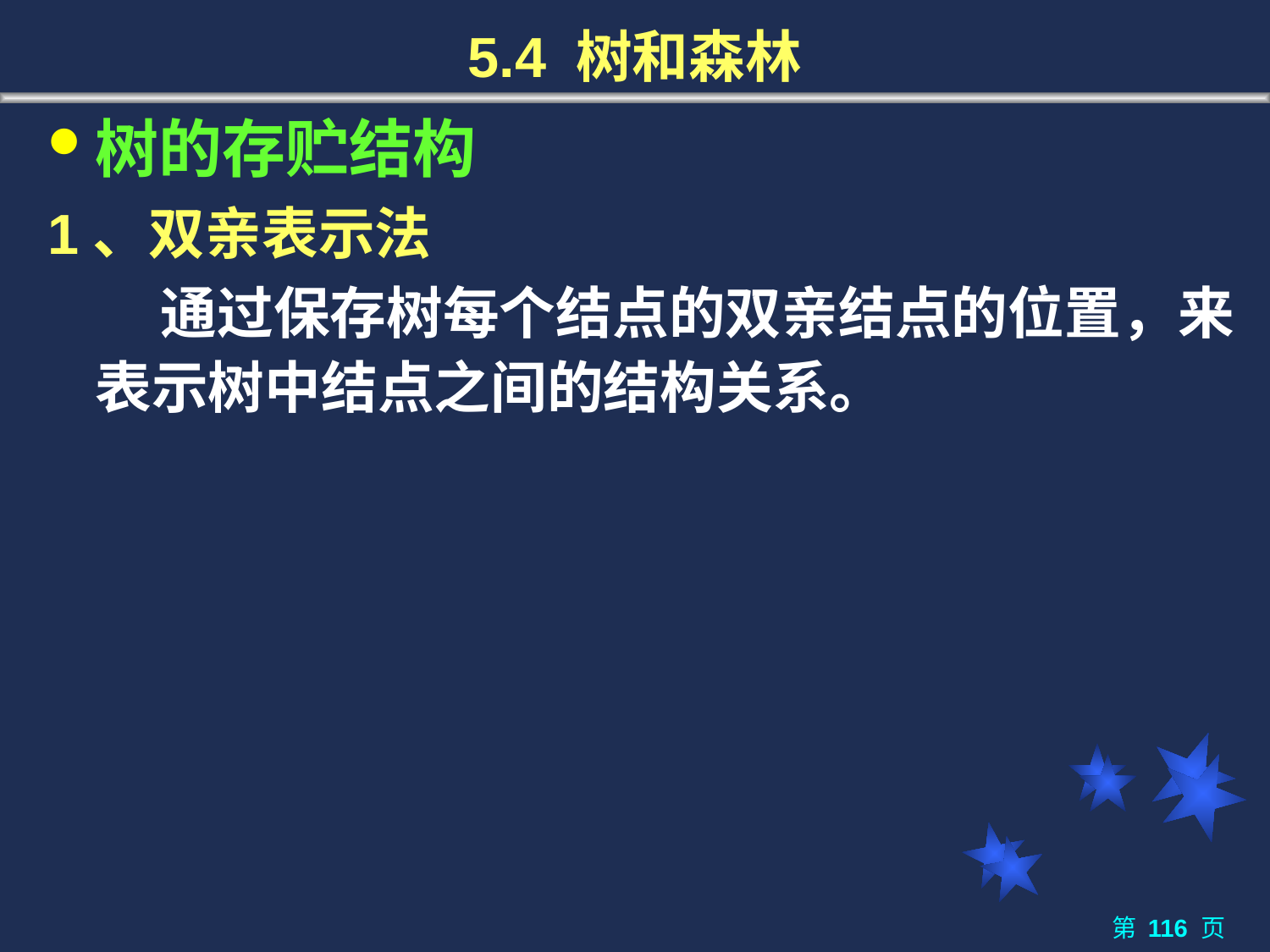

# 5.4 树和森林
树的存贮结构
1、双亲表示法
	    通过保存树每个结点的双亲结点的位置，来表示树中结点之间的结构关系。
第 116 页